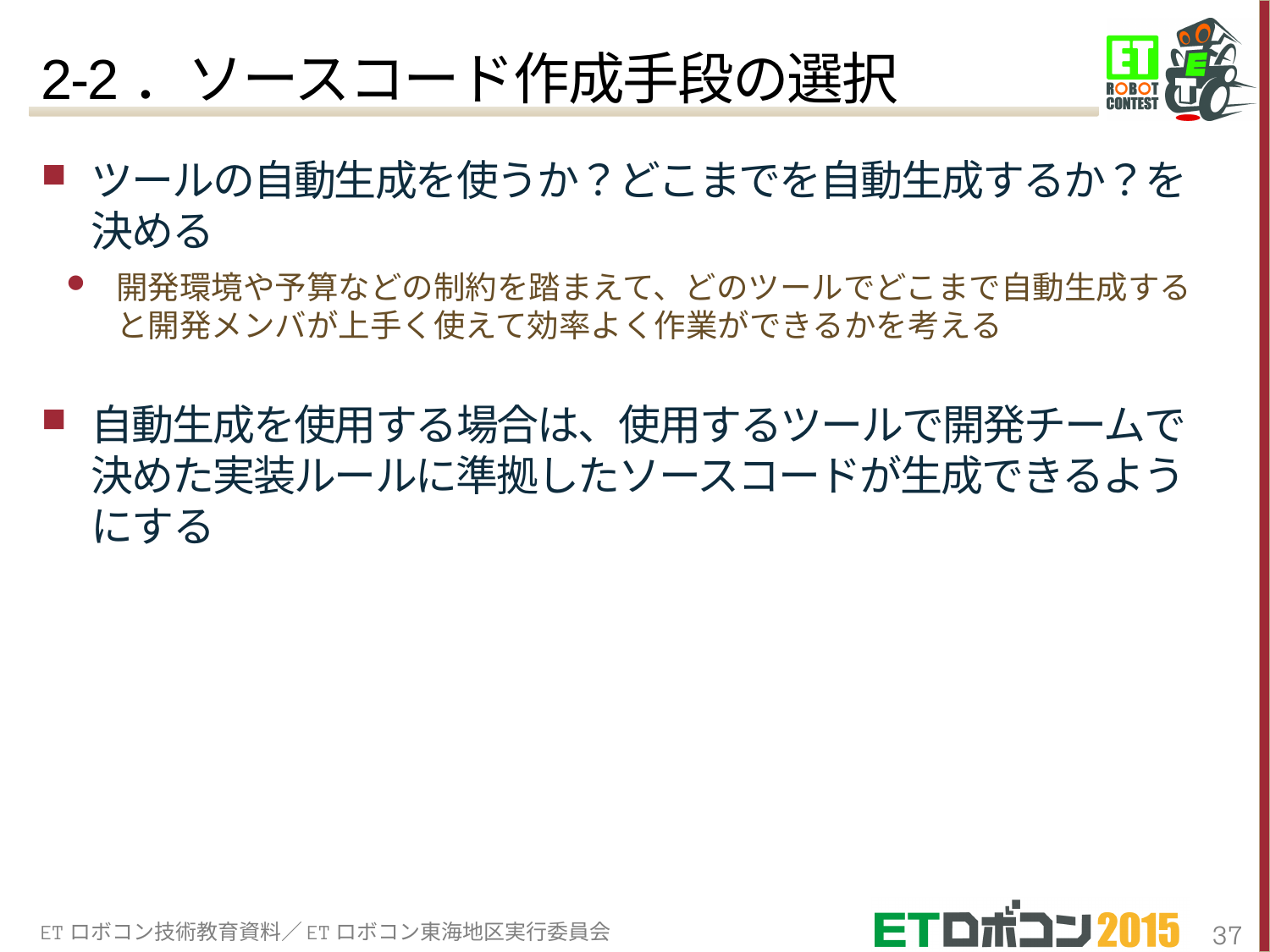

# 2-2．ソースコード作成手段の選択
ツールの自動生成を使うか？どこまでを自動生成するか？を決める
開発環境や予算などの制約を踏まえて、どのツールでどこまで自動生成すると開発メンバが上手く使えて効率よく作業ができるかを考える

自動生成を使用する場合は、使用するツールで開発チームで決めた実装ルールに準拠したソースコードが生成できるようにする
実装ルールと合わない場合は、ツールの生成ルールをカスタマイズする
カスタマイズでは対応しきれないものは、生成したソースコードに合わせて実装モデルを変更したり、実装ルールを見直したりする

実際の開発現場では、ツールを使って手作業を減らしモデルを検討する時間が取れるように工夫することも大切

ETロボコン技術教育資料／ETロボコン東海地区実行委員会
37